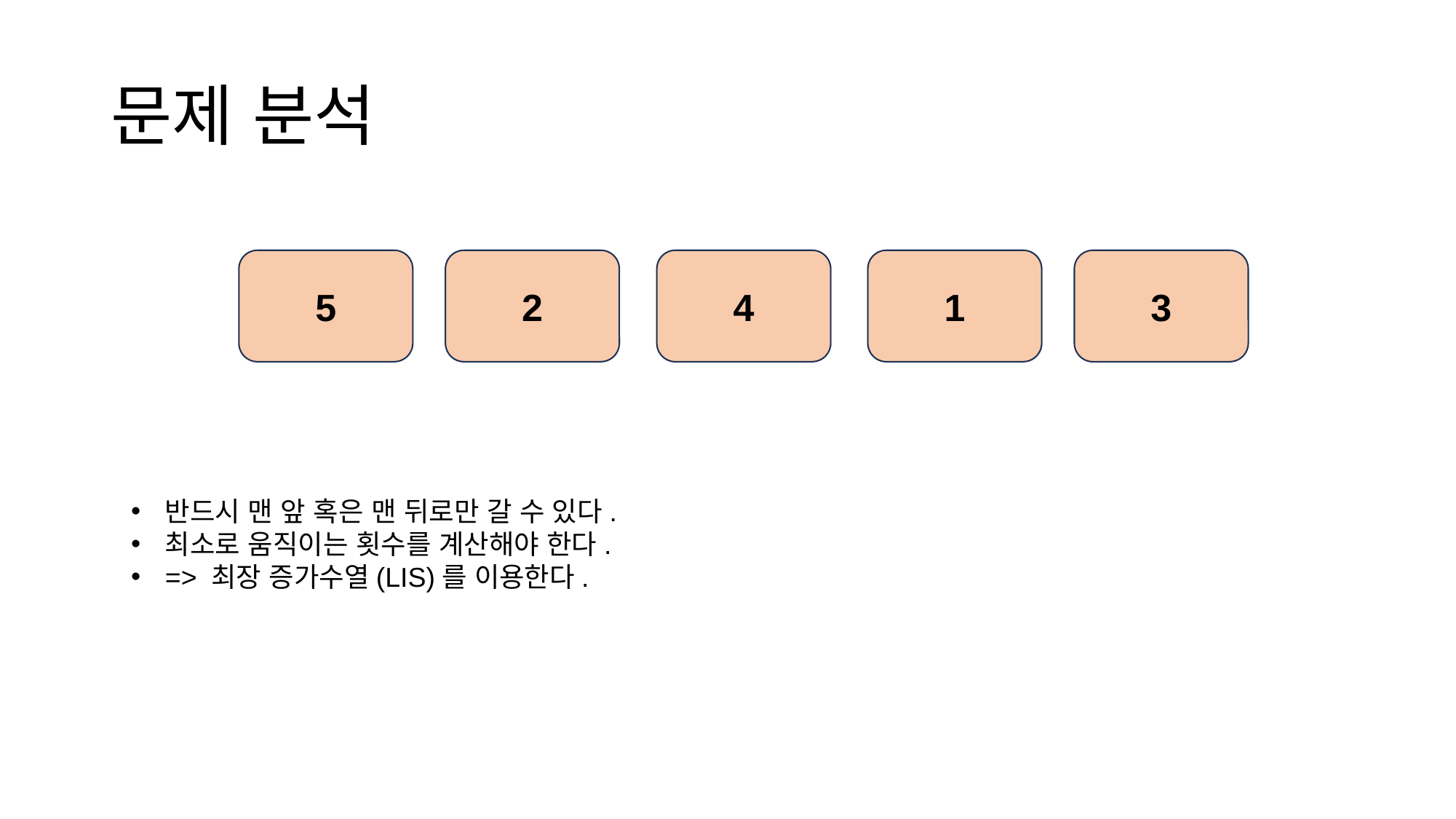

# 문제 분석
5
2
4
1
3
반드시 맨 앞 혹은 맨 뒤로만 갈 수 있다.
최소로 움직이는 횟수를 계산해야 한다.
=> 최장 증가수열(LIS)를 이용한다.